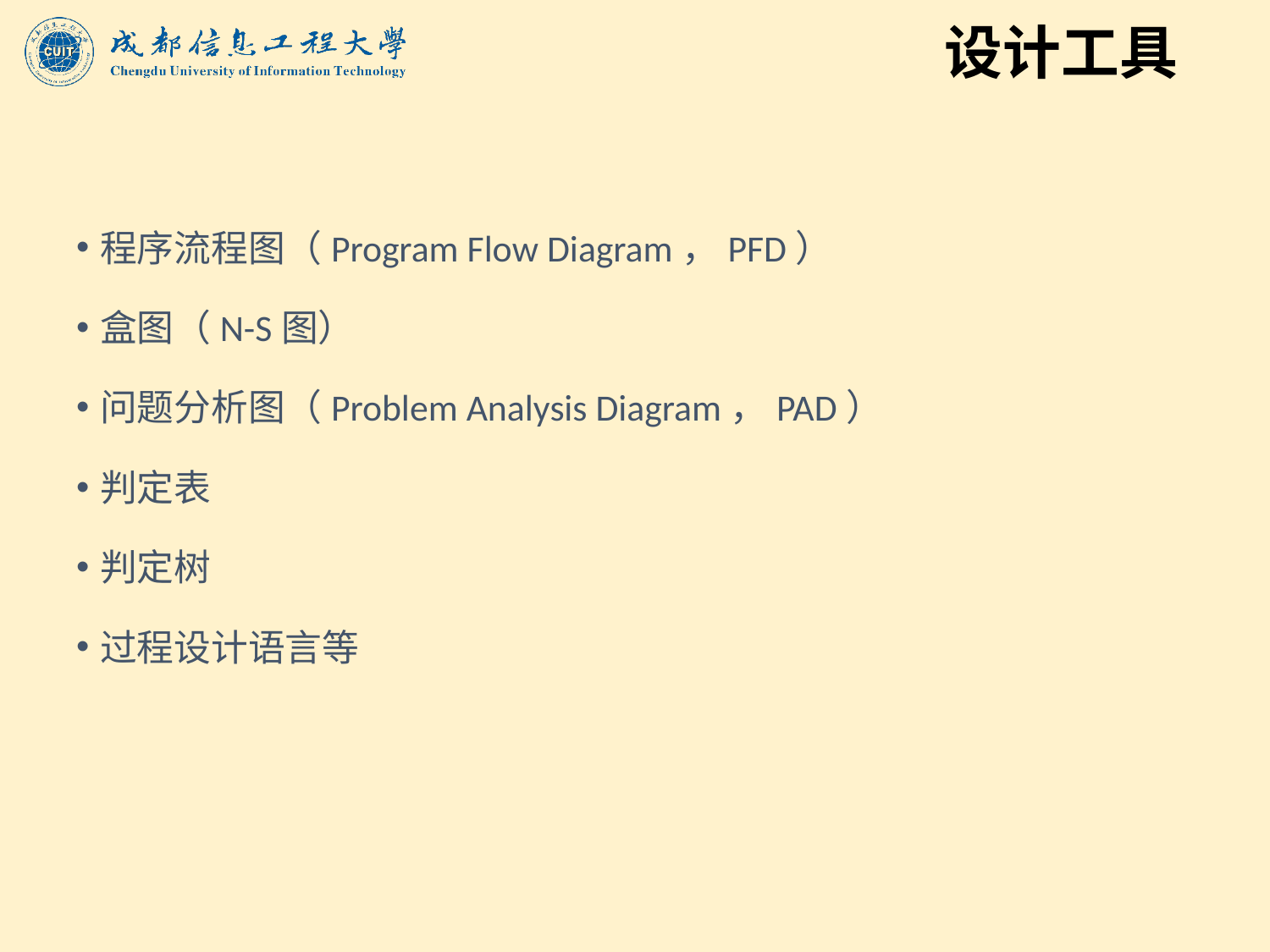

# 设计工具
程序流程图（Program Flow Diagram，PFD）
盒图（N-S图）
问题分析图（Problem Analysis Diagram，PAD）
判定表
判定树
过程设计语言等